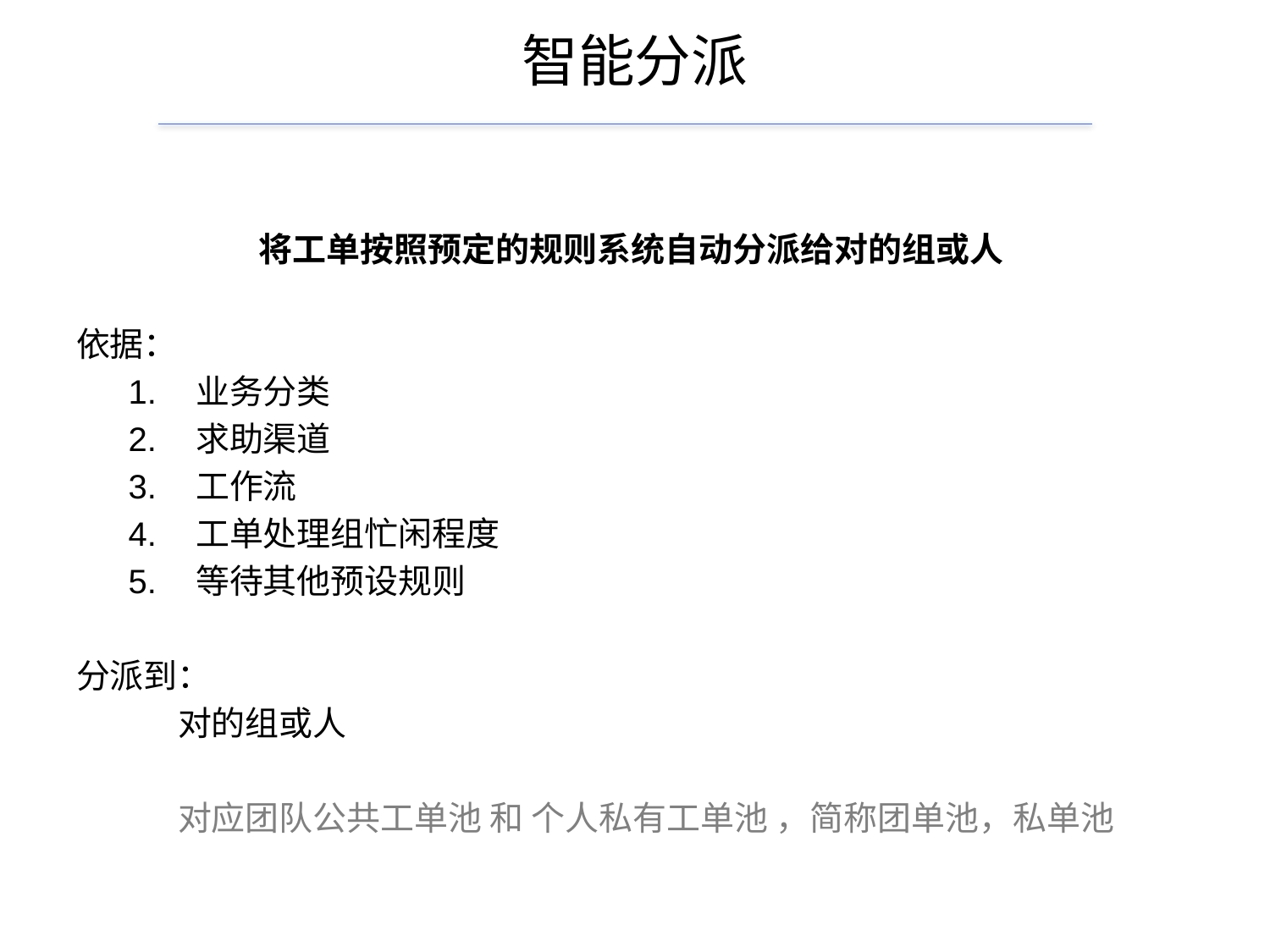

# 智能分派
将工单按照预定的规则系统自动分派给对的组或人

依据：
业务分类
求助渠道
工作流
工单处理组忙闲程度
等待其他预设规则

分派到：
	对的组或人

	对应团队公共工单池 和 个人私有工单池 ，简称团单池，私单池